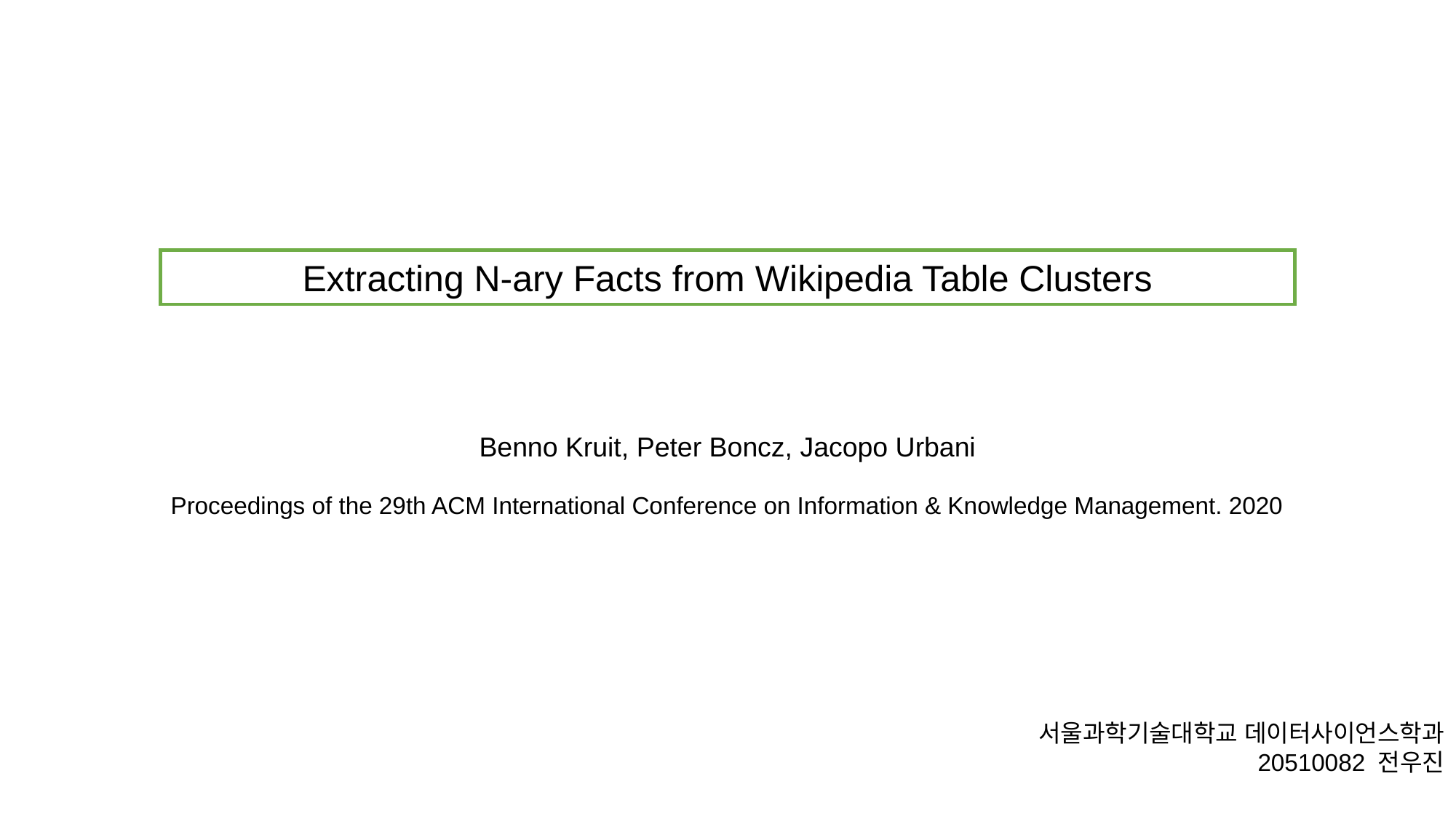

Extracting N-ary Facts from Wikipedia Table Clusters
Benno Kruit, Peter Boncz, Jacopo Urbani
Proceedings of the 29th ACM International Conference on Information & Knowledge Management. 2020
서울과학기술대학교 데이터사이언스학과
20510082 전우진